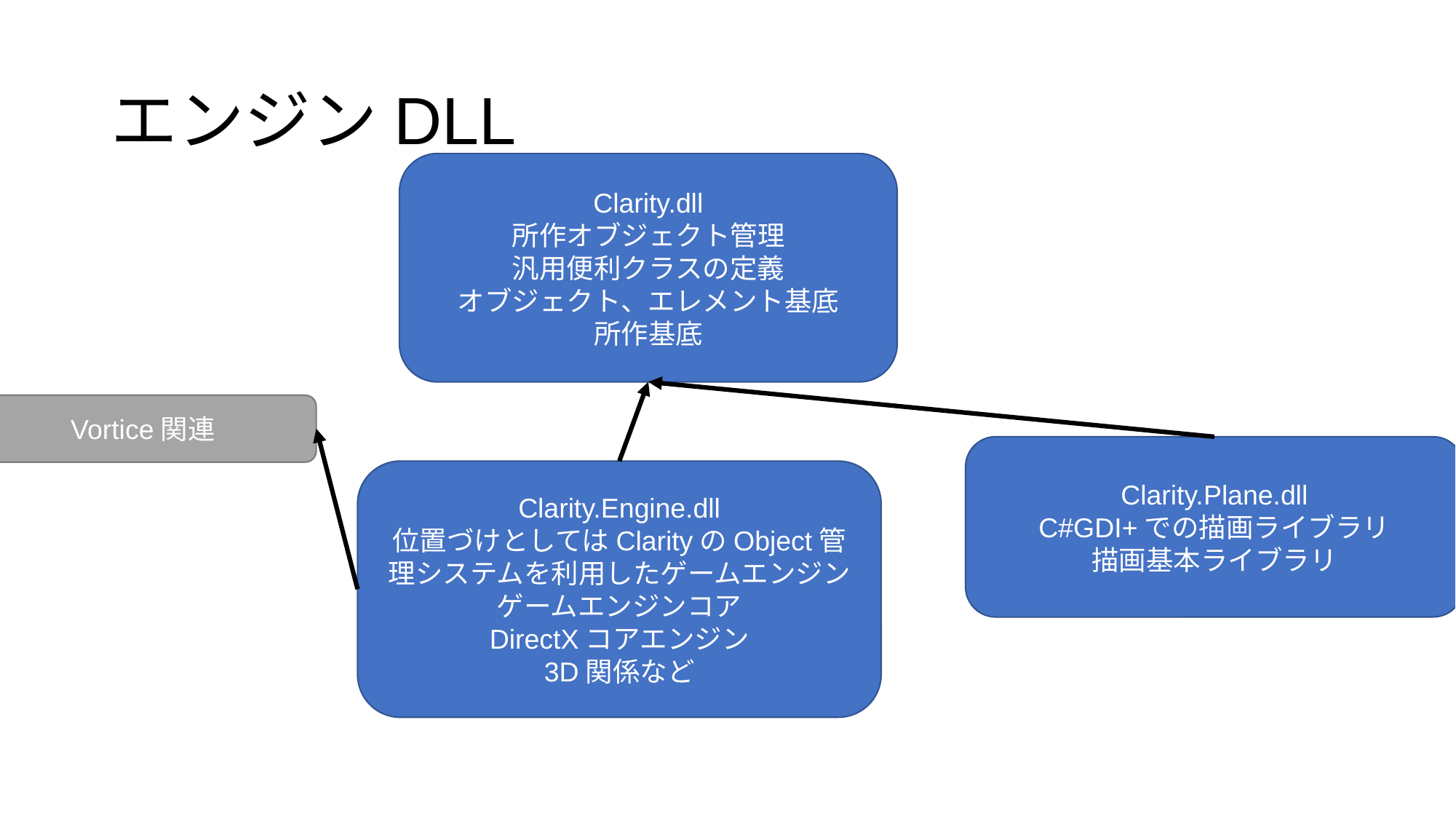

# エンジンDLL
Clarity.dll
所作オブジェクト管理
汎用便利クラスの定義
オブジェクト、エレメント基底
所作基底
Vortice関連
Clarity.Plane.dll
C#GDI+での描画ライブラリ
描画基本ライブラリ
Clarity.Engine.dll
位置づけとしてはClarityのObject管理システムを利用したゲームエンジン
ゲームエンジンコア
DirectXコアエンジン
3D関係など